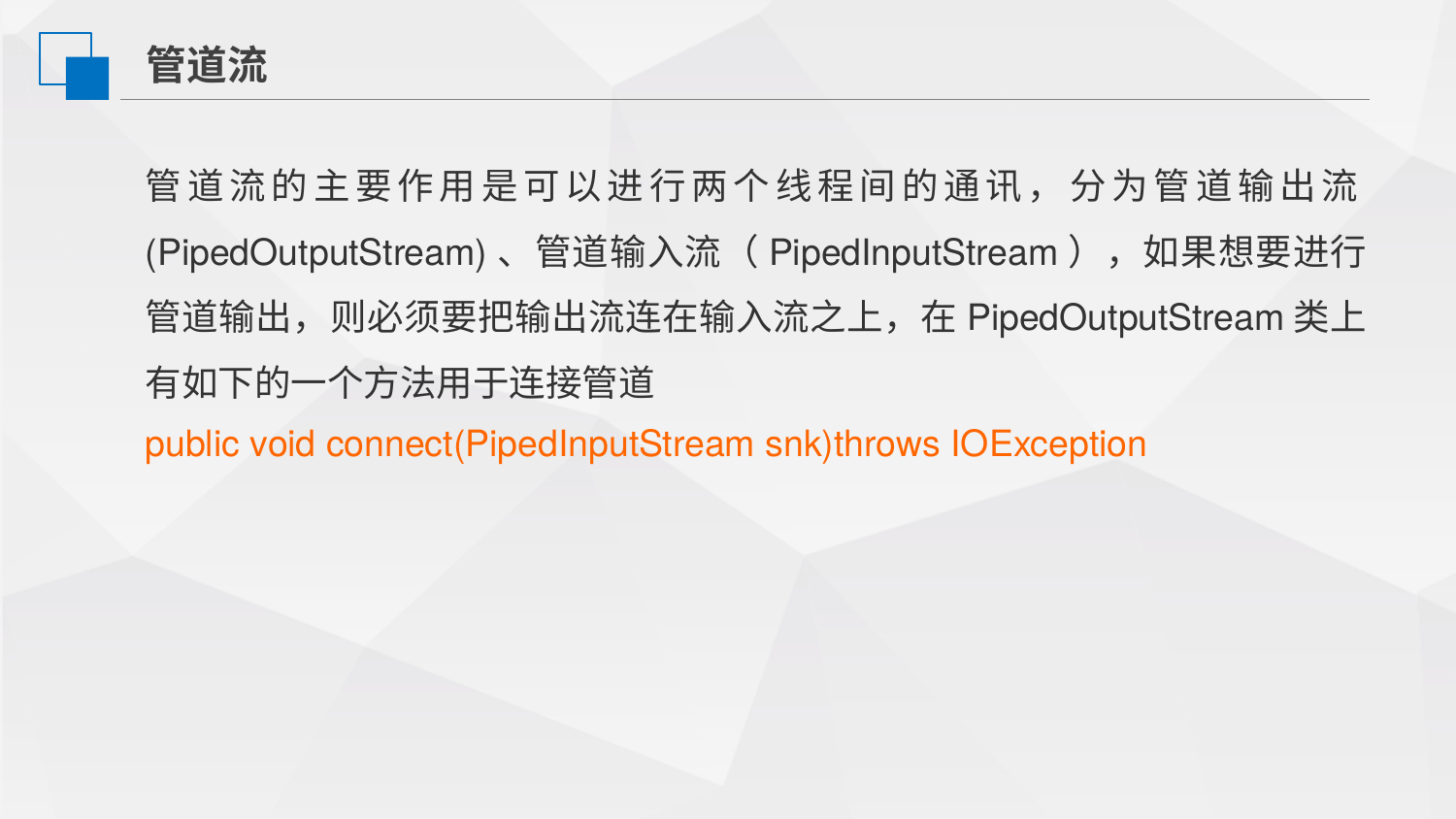

管道流
管道流的主要作用是可以进行两个线程间的通讯，分为管道输出流(PipedOutputStream)、管道输入流（PipedInputStream），如果想要进行管道输出，则必须要把输出流连在输入流之上，在PipedOutputStream类上有如下的一个方法用于连接管道
public void connect(PipedInputStream snk)throws IOException